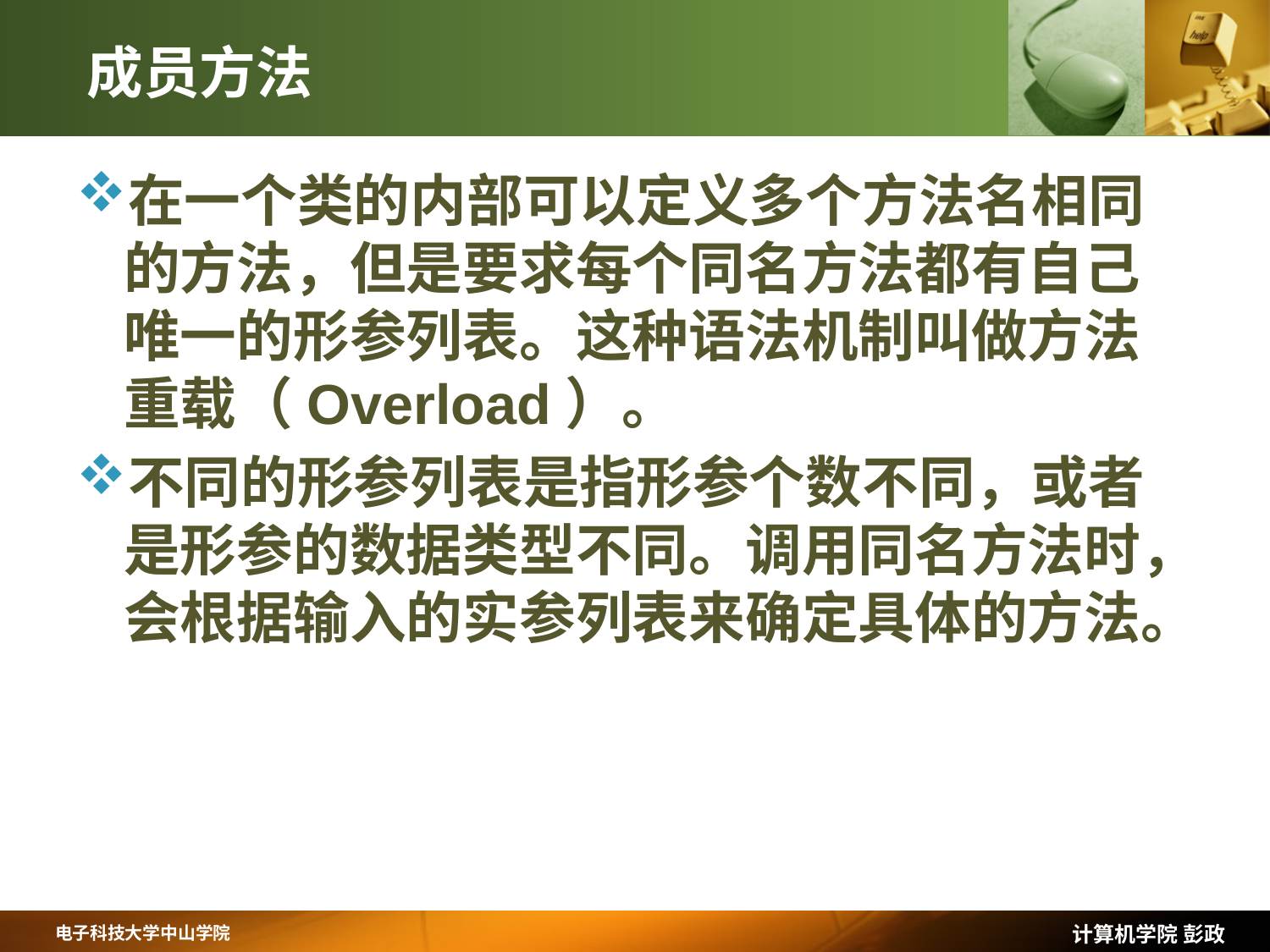

# 成员方法
在一个类的内部可以定义多个方法名相同的方法，但是要求每个同名方法都有自己唯一的形参列表。这种语法机制叫做方法重载（Overload）。
不同的形参列表是指形参个数不同，或者是形参的数据类型不同。调用同名方法时，会根据输入的实参列表来确定具体的方法。
计算机学院 彭政
电子科技大学中山学院